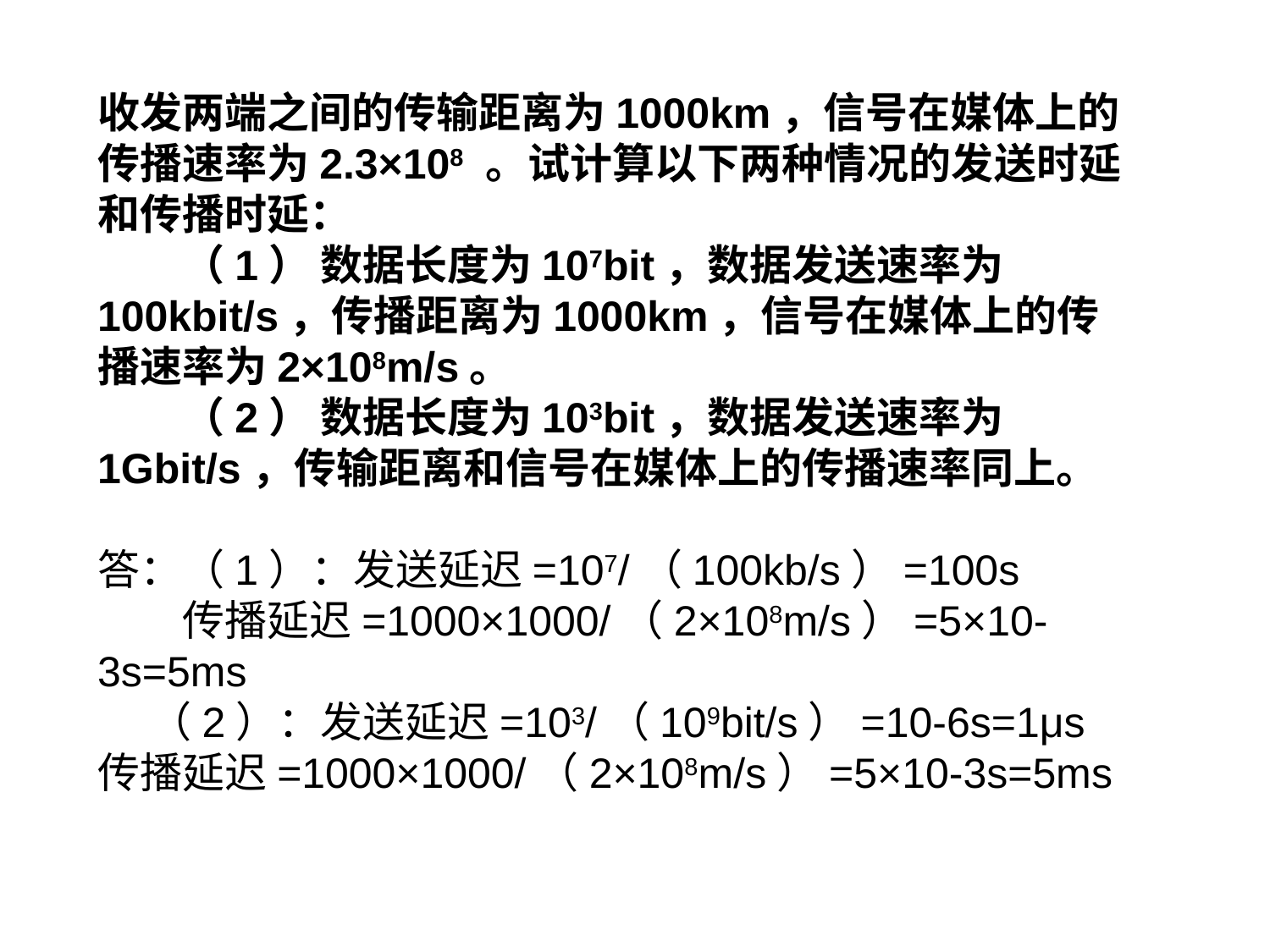

收发两端之间的传输距离为1000km，信号在媒体上的传播速率为2.3×108 。试计算以下两种情况的发送时延和传播时延：
　　（1） 数据长度为107bit，数据发送速率为100kbit/s，传播距离为1000km，信号在媒体上的传播速率为2×108m/s。
　　（2） 数据长度为103bit，数据发送速率为1Gbit/s，传输距离和信号在媒体上的传播速率同上。

答：（1）：发送延迟=107/（100kb/s）=100s
　　传播延迟=1000×1000/（2×108m/s）=5×10-3s=5ms
　 （2）：发送延迟=103/（109bit/s）=10-6s=1μs
传播延迟=1000×1000/（2×108m/s）=5×10-3s=5ms